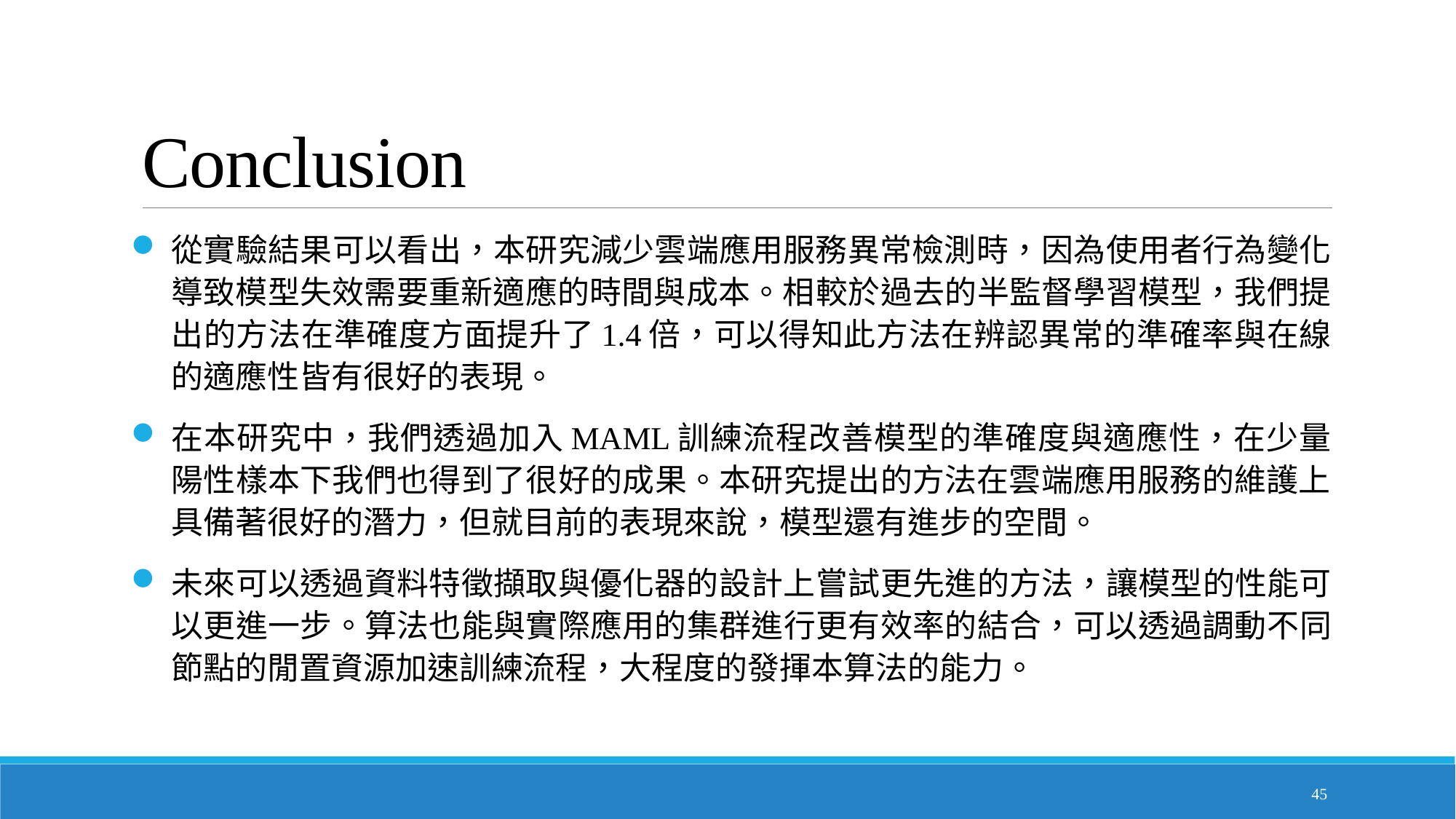

# Conclusion
從實驗結果可以看出，本研究減少雲端應用服務異常檢測時，因為使用者行為變化導致模型失效需要重新適應的時間與成本。相較於過去的半監督學習模型，我們提出的方法在準確度方面提升了1.4倍，可以得知此方法在辨認異常的準確率與在線的適應性皆有很好的表現。
在本研究中，我們透過加入MAML訓練流程改善模型的準確度與適應性，在少量陽性樣本下我們也得到了很好的成果。本研究提出的方法在雲端應用服務的維護上具備著很好的潛力，但就目前的表現來說，模型還有進步的空間。
未來可以透過資料特徵擷取與優化器的設計上嘗試更先進的方法，讓模型的性能可以更進一步。算法也能與實際應用的集群進行更有效率的結合，可以透過調動不同節點的閒置資源加速訓練流程，大程度的發揮本算法的能力。
45